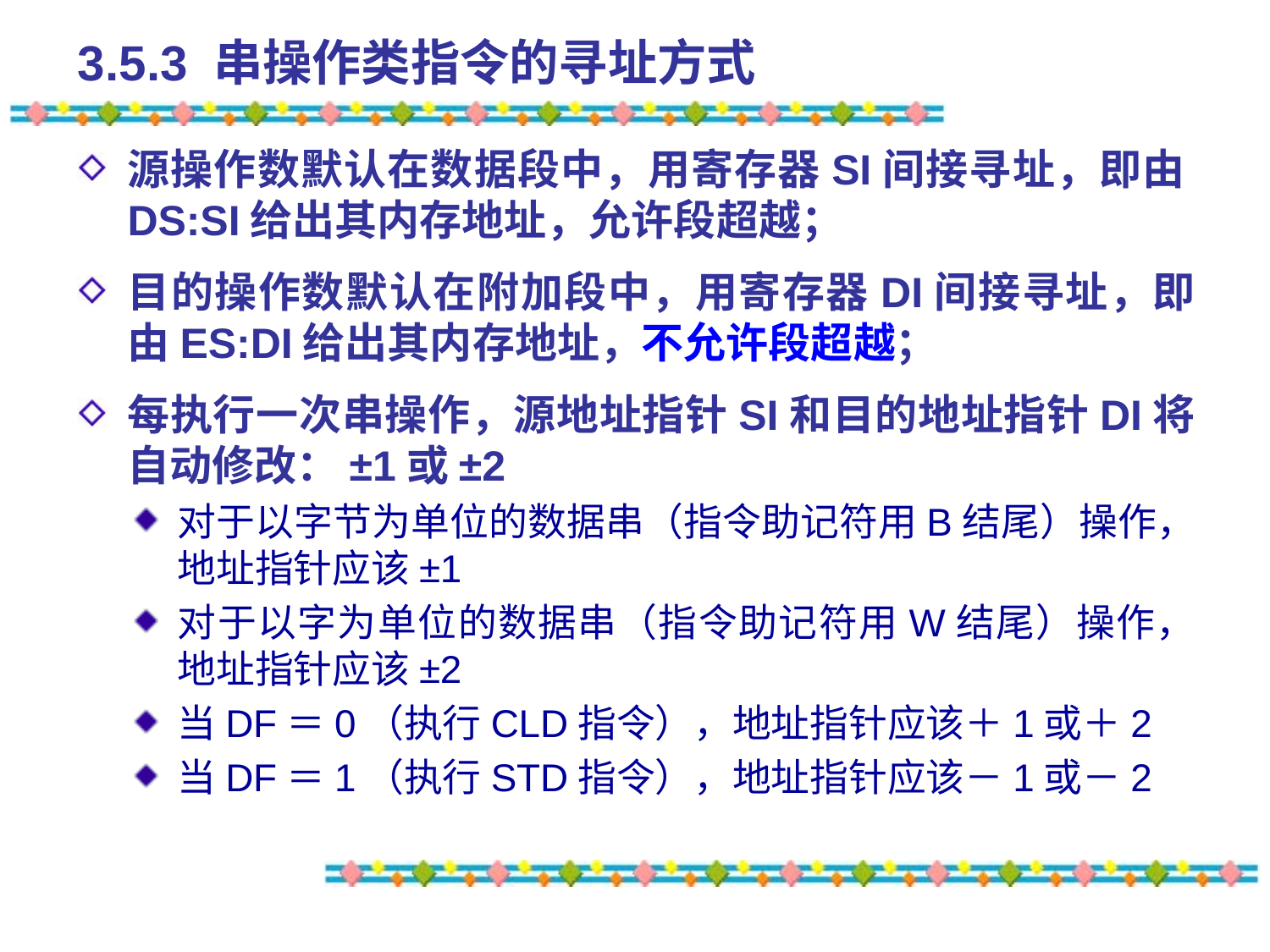

# 3.5.3 串操作类指令的寻址方式
源操作数默认在数据段中，用寄存器SI间接寻址，即由DS:SI给出其内存地址，允许段超越；
目的操作数默认在附加段中，用寄存器DI间接寻址，即由ES:DI给出其内存地址，不允许段超越；
每执行一次串操作，源地址指针SI和目的地址指针DI将自动修改：±1或±2
对于以字节为单位的数据串（指令助记符用B结尾）操作，地址指针应该±1
对于以字为单位的数据串（指令助记符用W结尾）操作，地址指针应该±2
当DF＝0（执行CLD指令），地址指针应该＋1或＋2
当DF＝1（执行STD指令），地址指针应该－1或－2